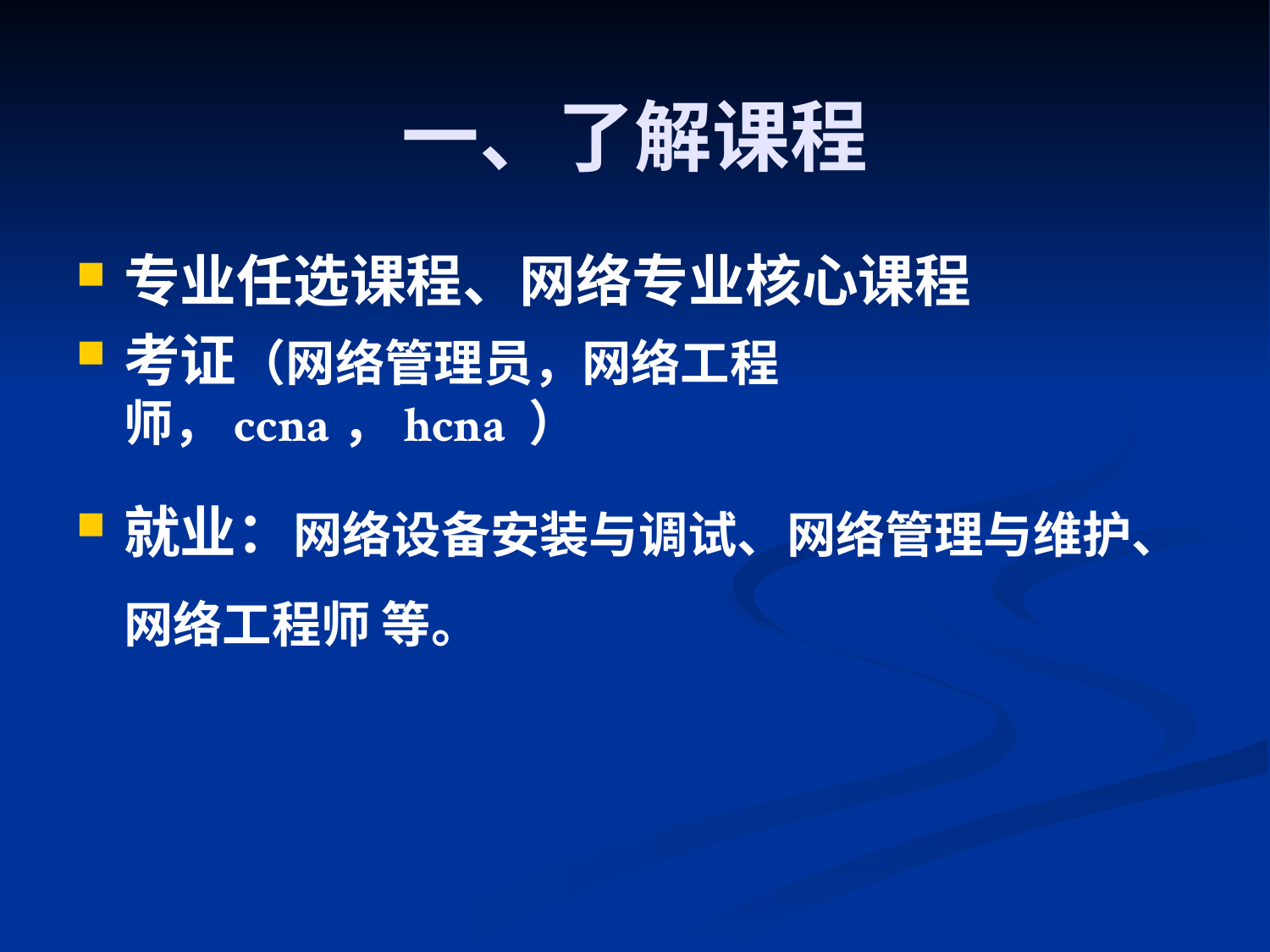

# 一、了解课程
专业任选课程、网络专业核心课程
考证（网络管理员，网络工程师，ccna，hcna ）
就业：网络设备安装与调试、网络管理与维护、网络工程师 等。